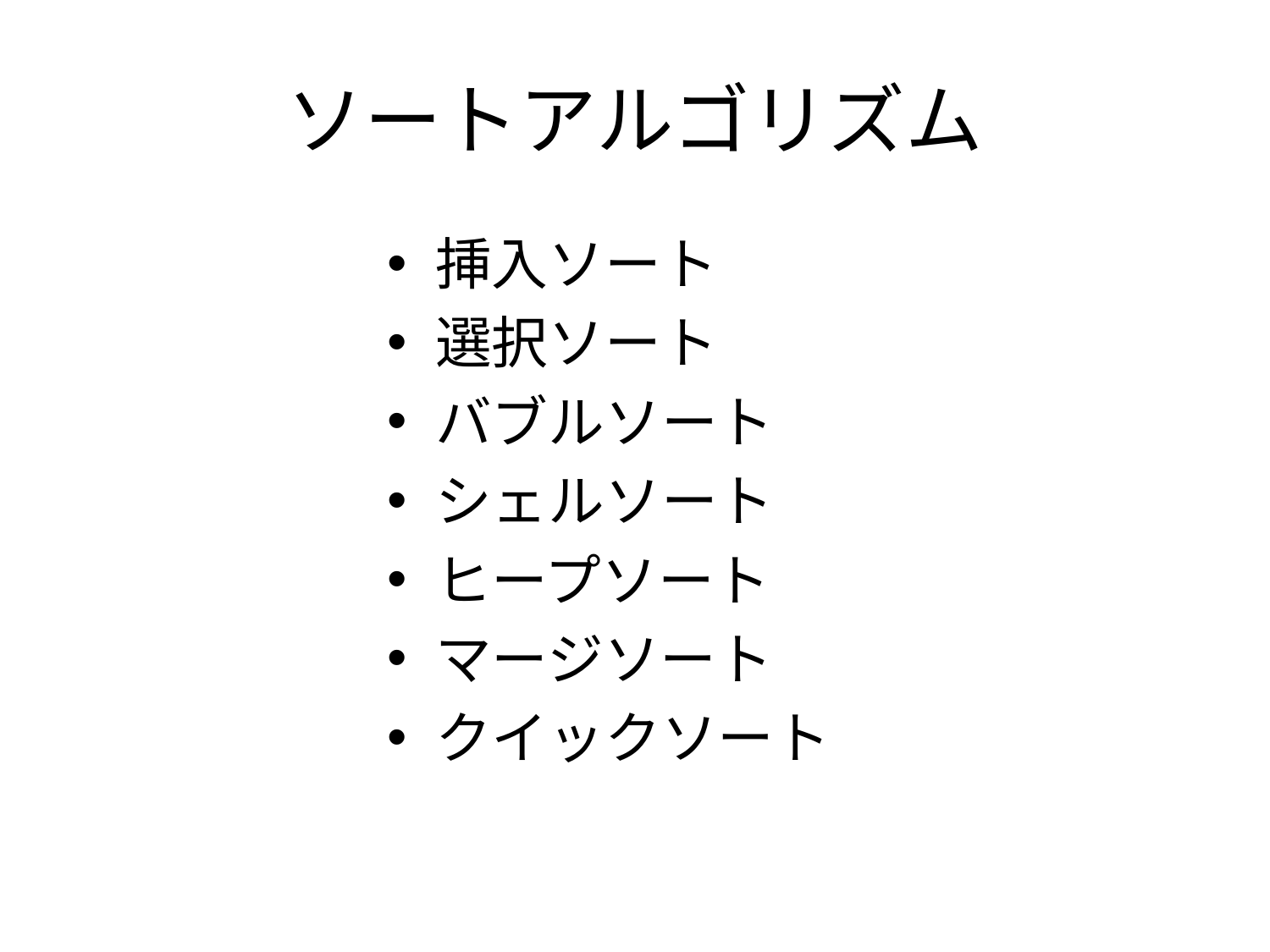

# ソートアルゴリズム
挿入ソート
選択ソート
バブルソート
シェルソート
ヒープソート
マージソート
クイックソート